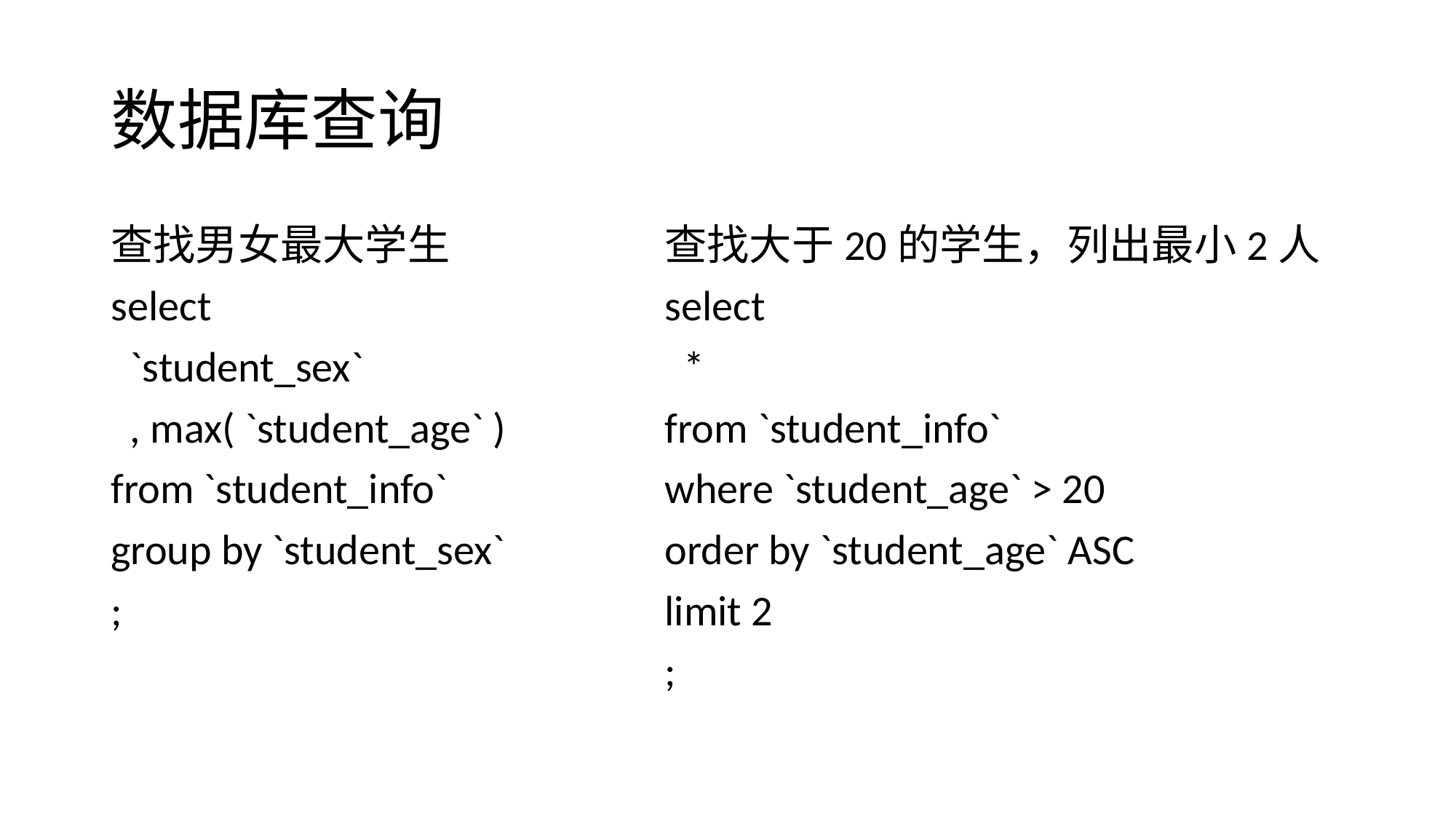

# 数据库查询
查找男女最大学生
select
  `student_sex`
  , max( `student_age` )
from `student_info`
group by `student_sex`
;
查找大于20的学生，列出最小2人
select
  *
from `student_info`
where `student_age` > 20
order by `student_age` ASC
limit 2
;